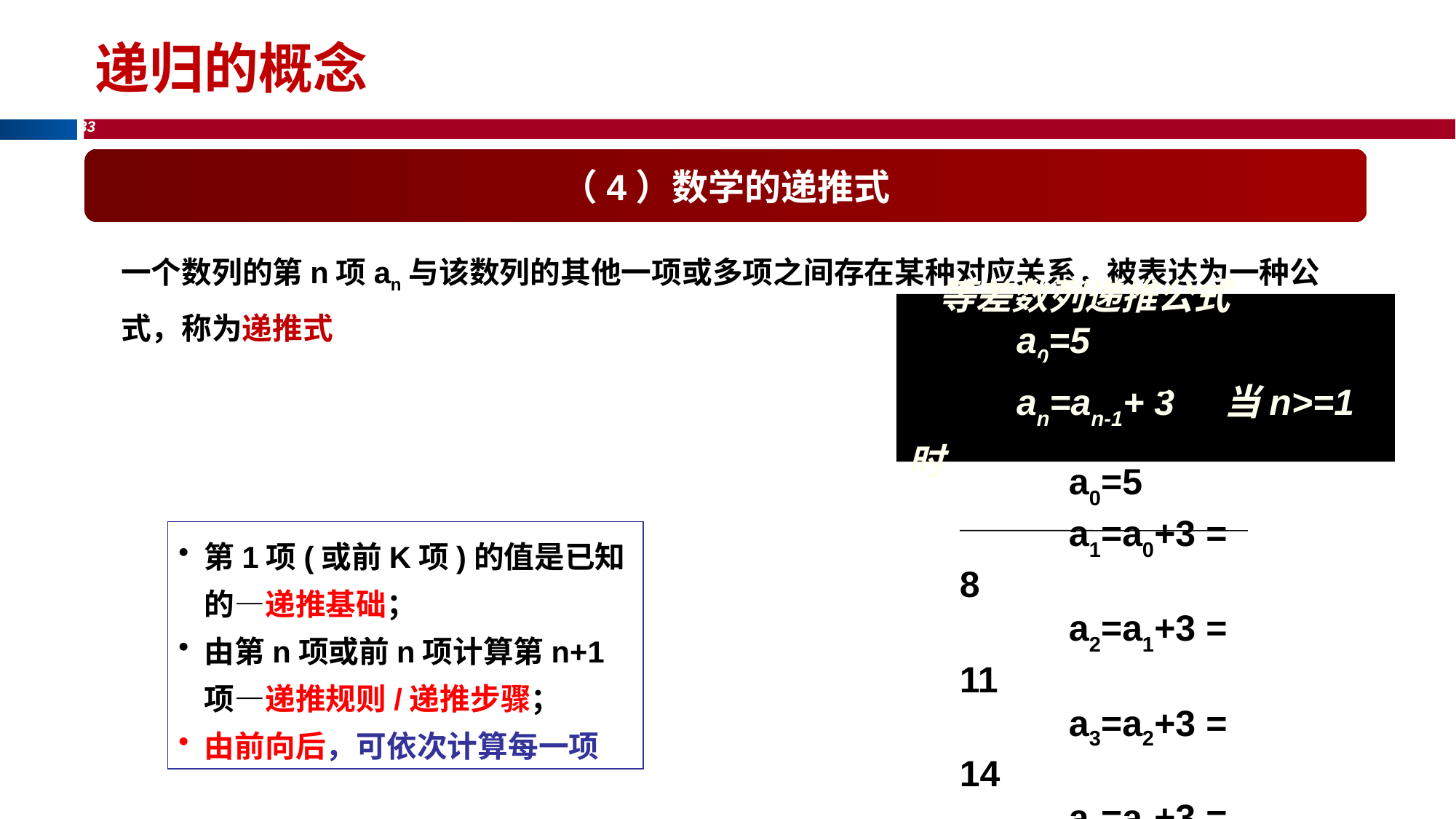

33
递归的概念
（4）数学的递推式
一个数列的第n项an与该数列的其他一项或多项之间存在某种对应关系，被表达为一种公式，称为递推式
等差数列递推公式
	a0=5
	an=an-1+ 3    当n>=1时
等差数列的产生
	a0=5
	a1=a0+3 = 8
	a2=a1+3 = 11
	a3=a2+3 = 14
	a4=a3+3 = 17
	… …
第1项(或前K项)的值是已知的—递推基础；
由第n项或前n项计算第n+1项—递推规则/递推步骤；
由前向后，可依次计算每一项